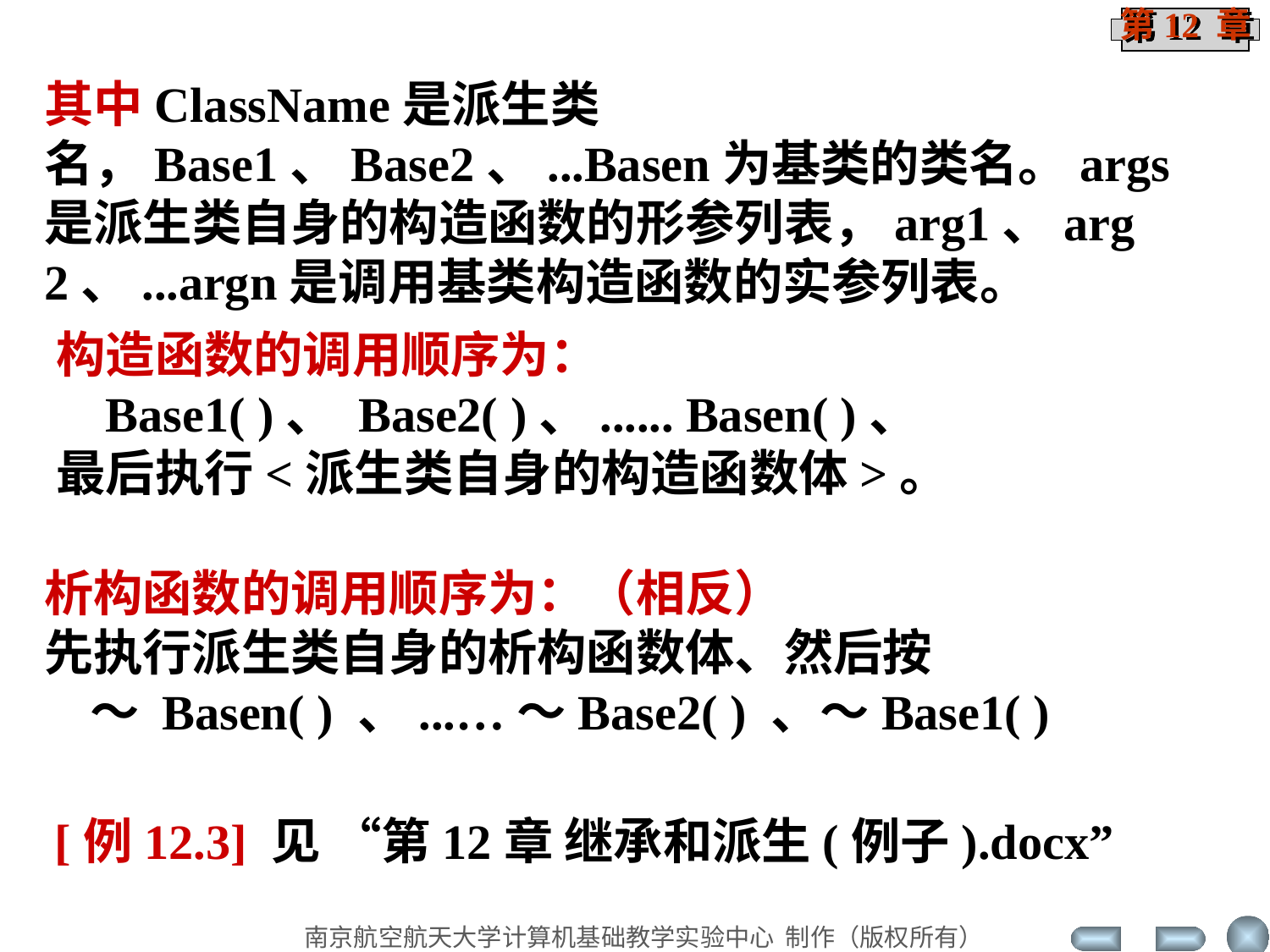

其中ClassName是派生类名，Base1、Base2、...Basen为基类的类名。args是派生类自身的构造函数的形参列表，arg1、arg2、...argn是调用基类构造函数的实参列表。
构造函数的调用顺序为：
    Base1( )、 Base2( )、...... Basen( )、
最后执行<派生类自身的构造函数体>。
析构函数的调用顺序为：（相反）
先执行派生类自身的析构函数体、然后按
   ～ Basen( ) 、...…～Base2( ) 、～Base1( )
[例12.3] 见 “第12章 继承和派生(例子).docx”